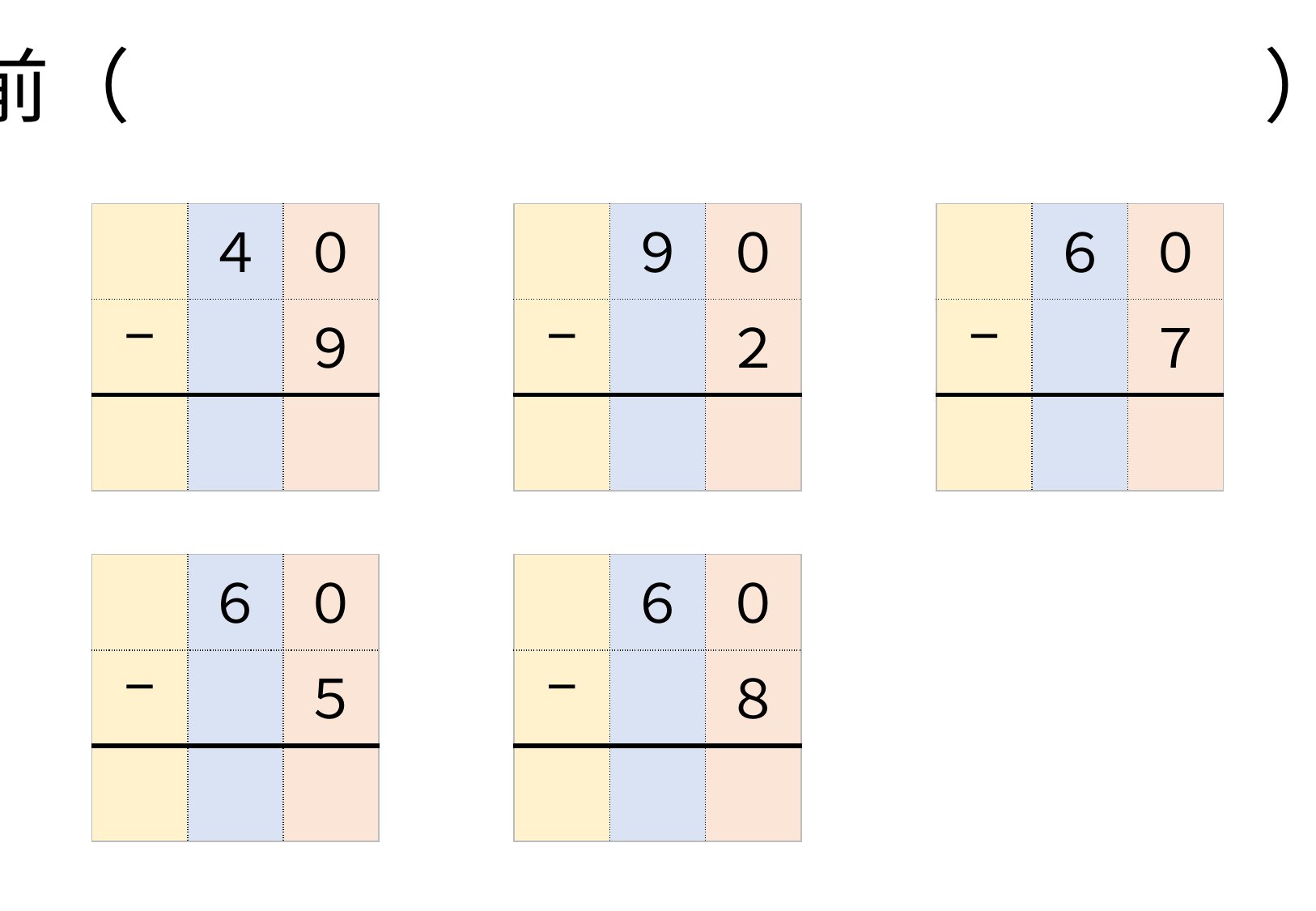

名前（　　　　　　　　　　　　　　）
|  | ４ | ０ |
| --- | --- | --- |
| − |  | ９ |
|  |  |  |
|  | ９ | ０ |
| --- | --- | --- |
| − |  | ２ |
|  |  |  |
|  | ６ | ０ |
| --- | --- | --- |
| − |  | ７ |
|  |  |  |
|  | ６ | ０ |
| --- | --- | --- |
| − |  | ５ |
|  |  |  |
|  | ６ | ０ |
| --- | --- | --- |
| − |  | ８ |
|  |  |  |